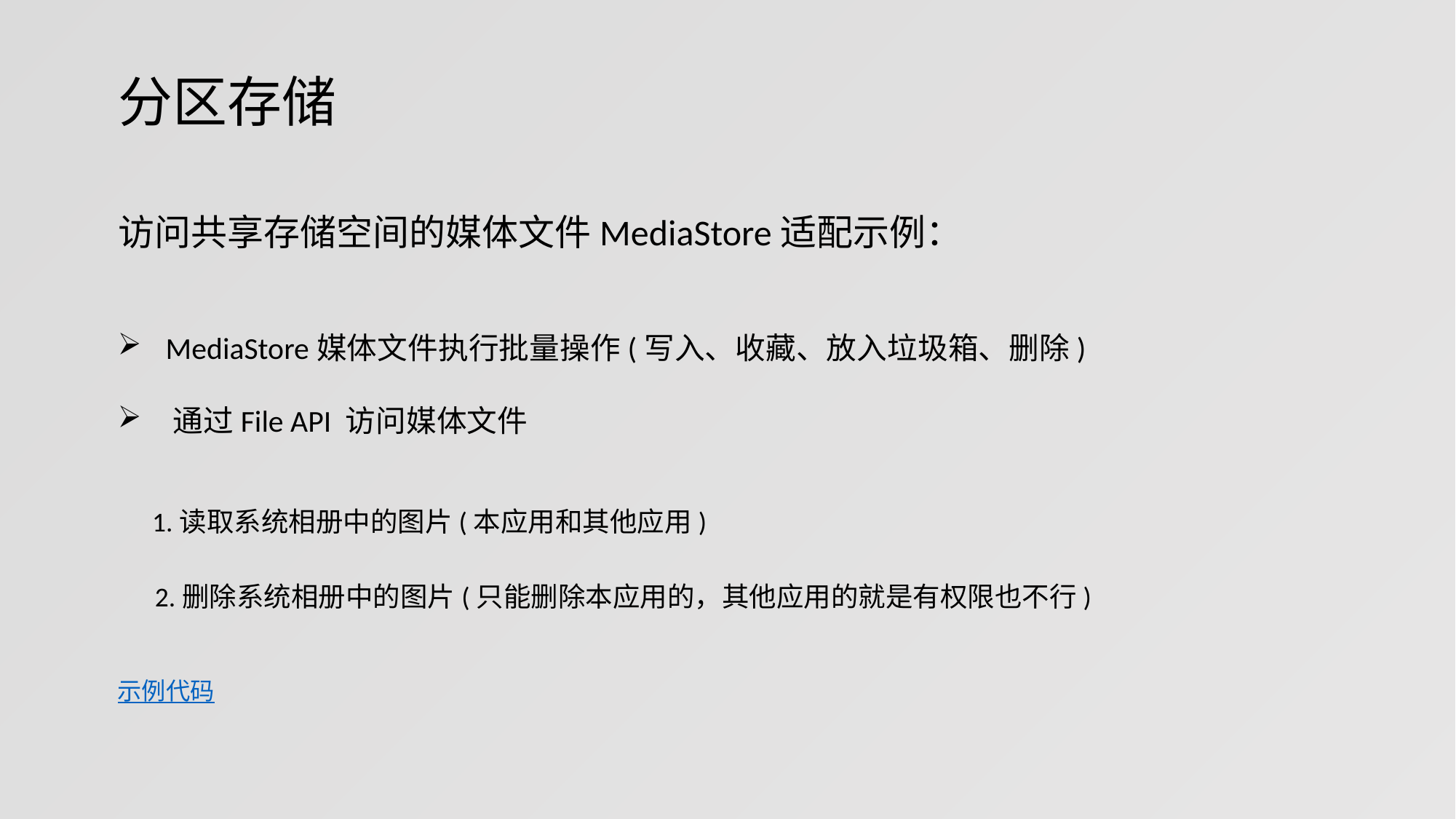

# 分区存储
访问共享存储空间的媒体文件MediaStore适配示例：

 MediaStore媒体文件执行批量操作(写入、收藏、放入垃圾箱、删除)
 通过File API 访问媒体文件
     1.读取系统相册中的图片(本应用和其他应用)
      2.删除系统相册中的图片(只能删除本应用的，其他应用的就是有权限也不行)
示例代码